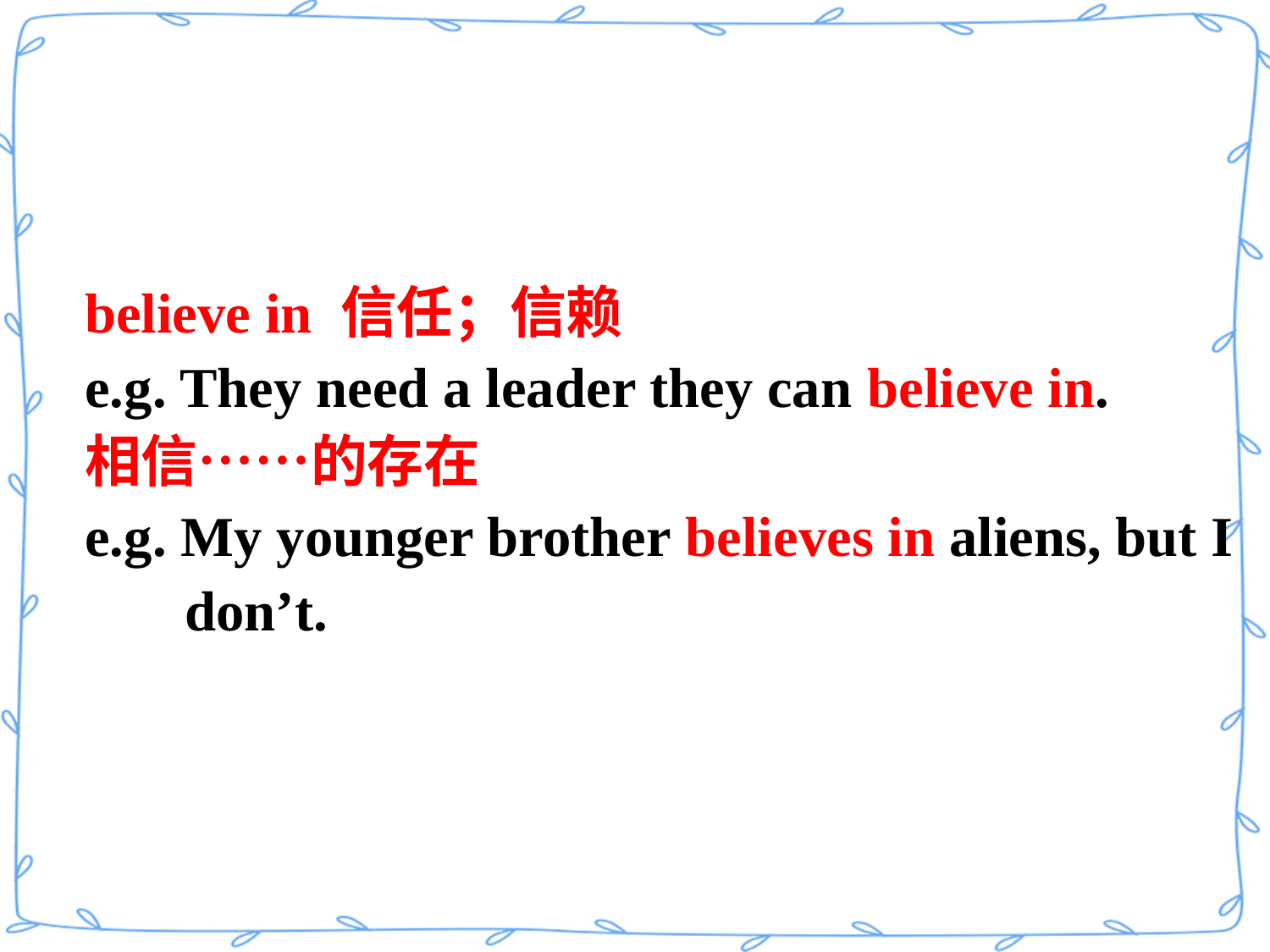

believe in 信任；信赖
e.g. They need a leader they can believe in.
相信……的存在
e.g. My younger brother believes in aliens, but I don’t.